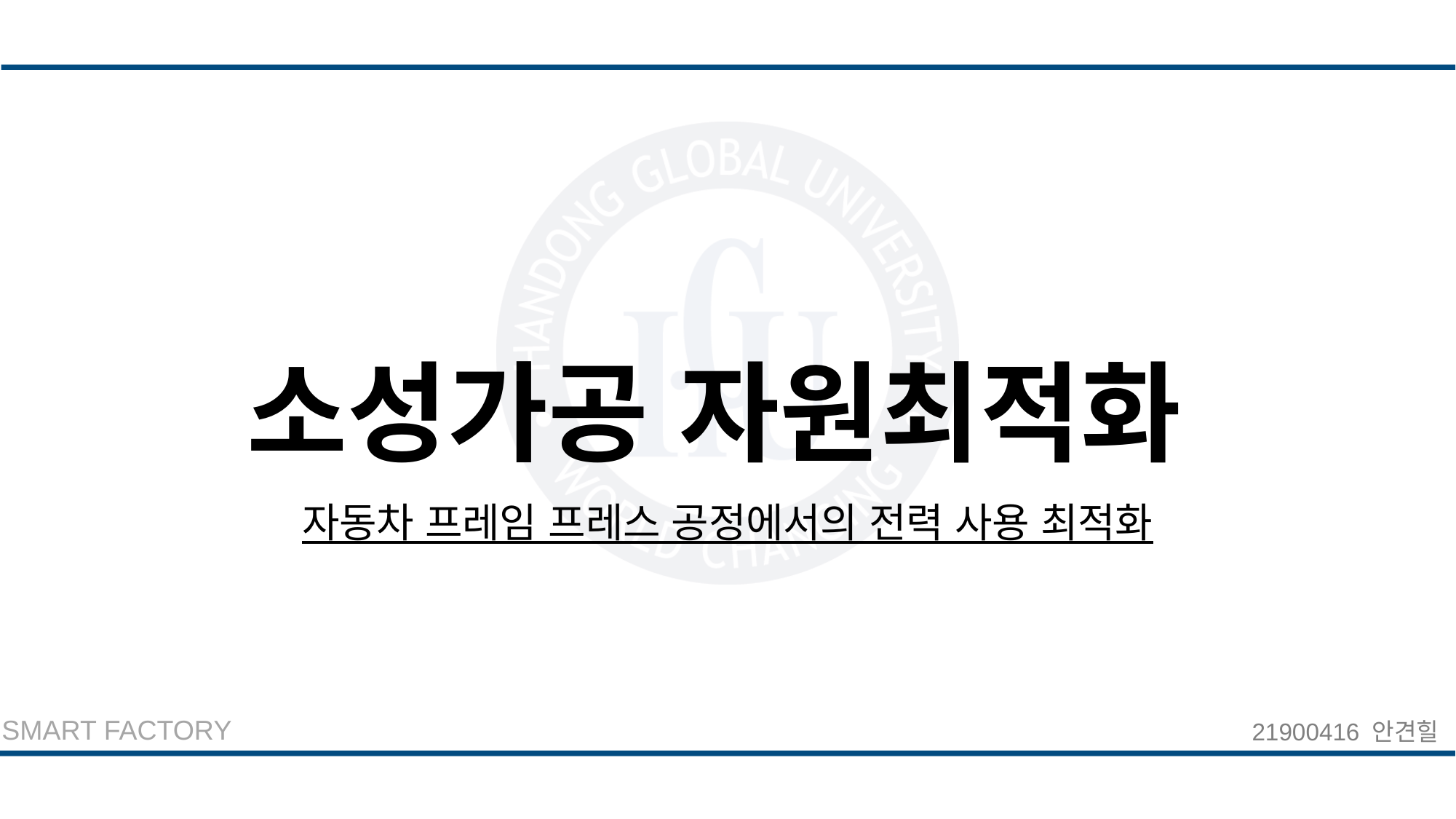

# 소성가공 자원최적화
자동차 프레임 프레스 공정에서의 전력 사용 최적화
SMART FACTORY
21900416 안견힐